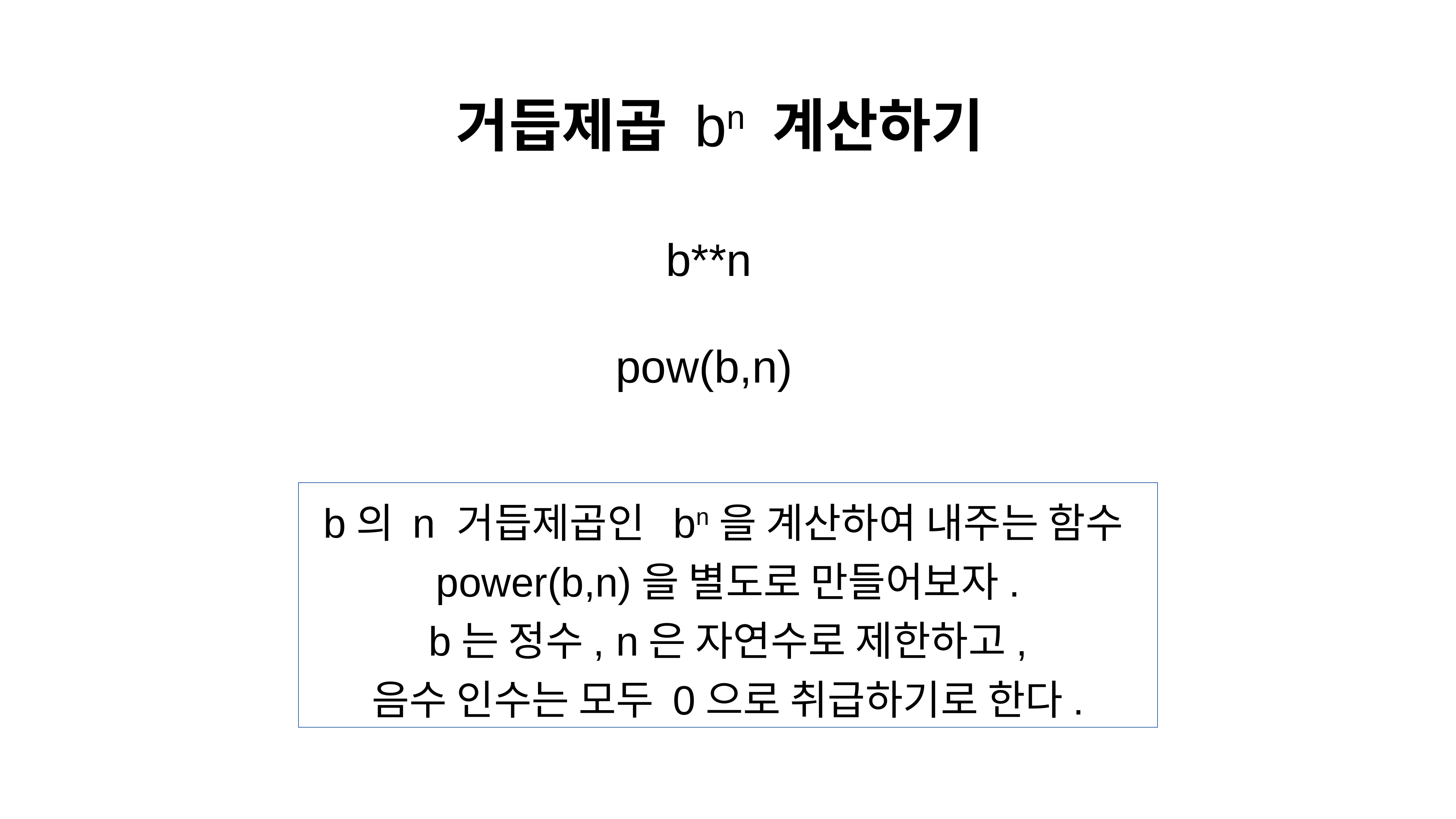

거듭제곱 bn 계산하기
b**n
pow(b,n)
b의 n 거듭제곱인  bn을 계산하여 내주는 함수
power(b,n)을 별도로 만들어보자.
b는 정수, n은 자연수로 제한하고,
음수 인수는 모두 0으로 취급하기로 한다.